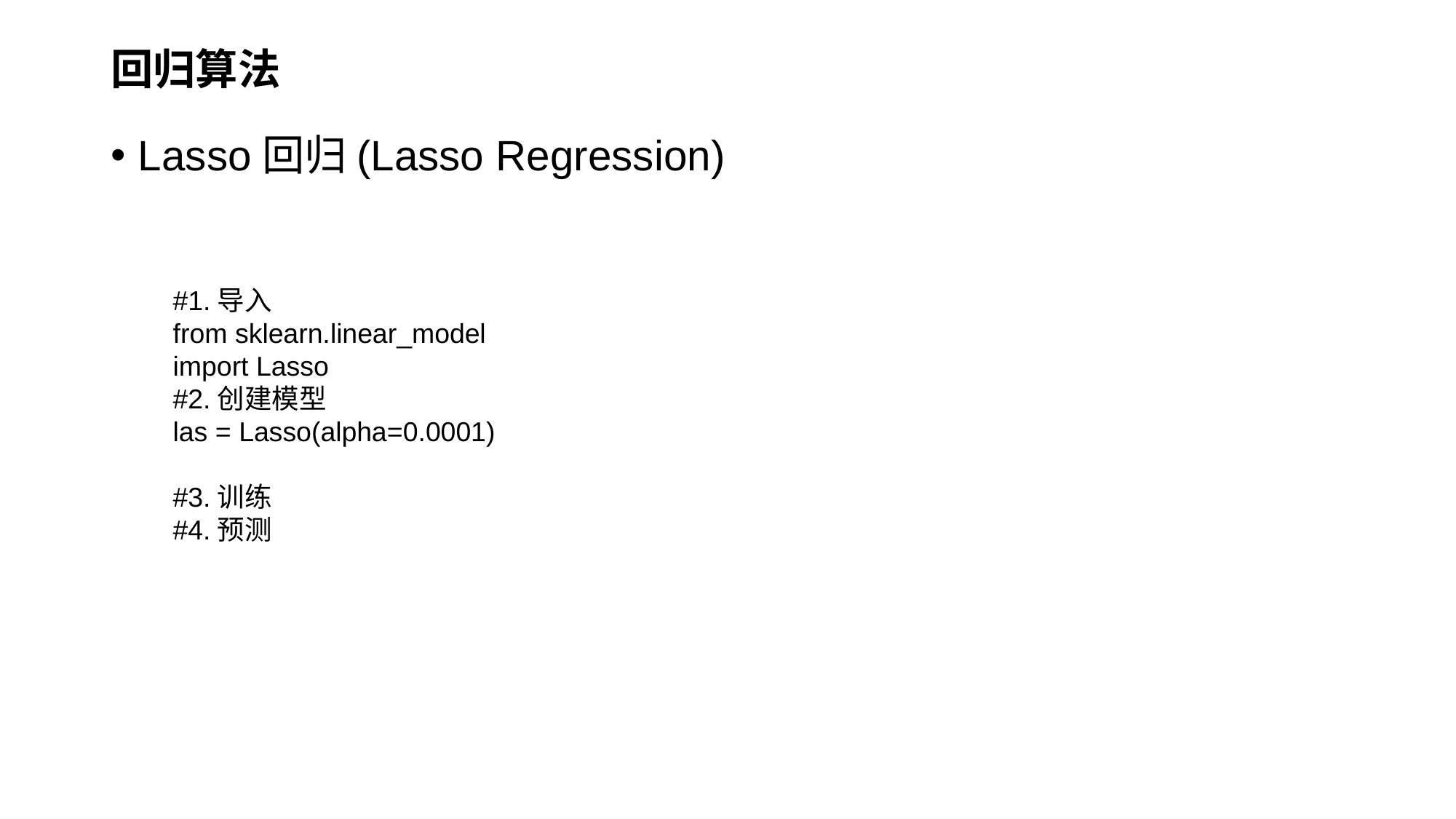

# 回归算法
Lasso回归(Lasso Regression)

#1.导入
from sklearn.linear_model
import Lasso
#2.创建模型
las = Lasso(alpha=0.0001)

#3.训练
#4.预测